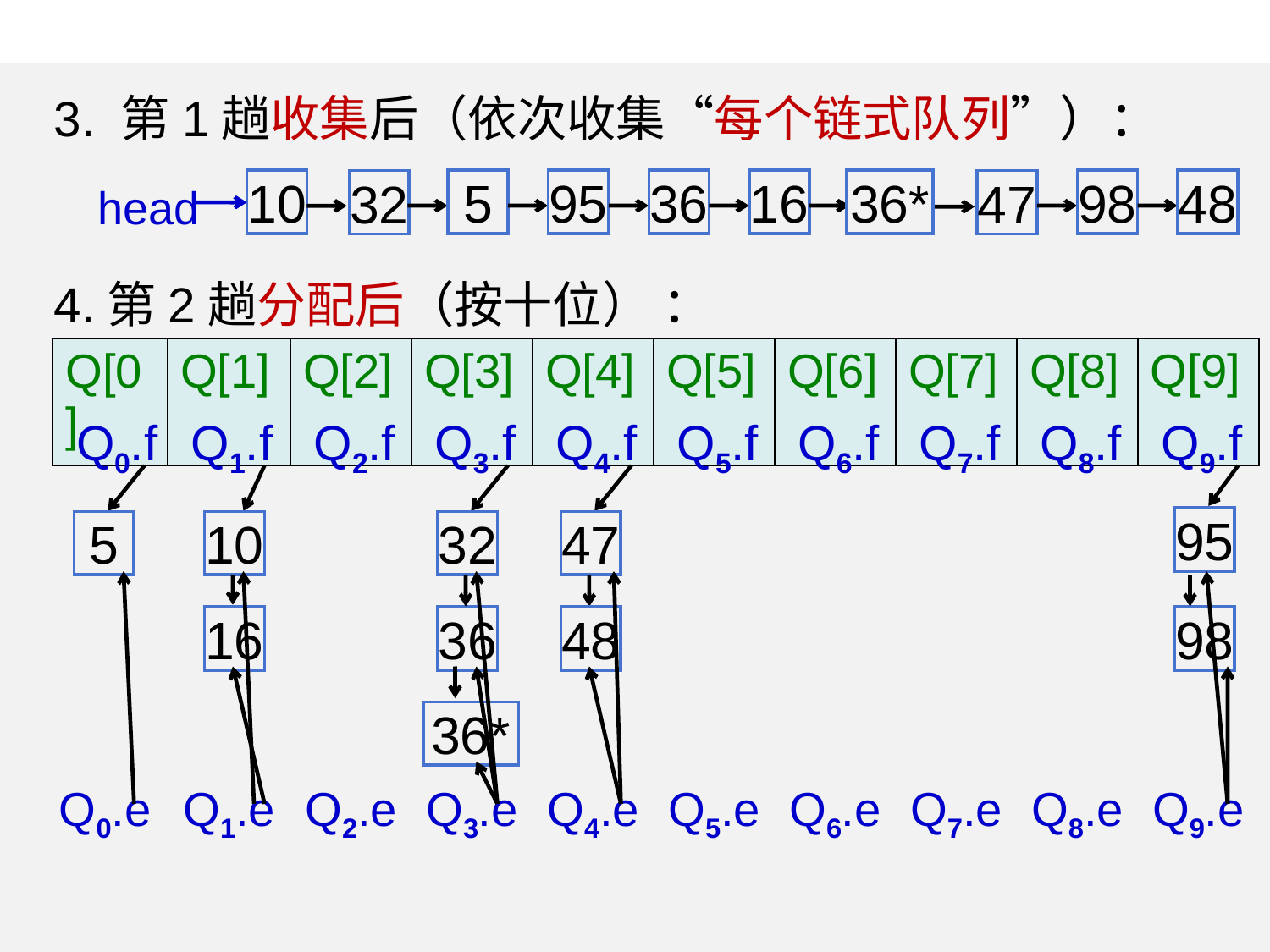

3. 第1趟收集后（依次收集“每个链式队列”）：

   4.第2趟分配后（按十位） ：

head
10
5
95
36
16
36*
98
48
32
47

| Q[0] | Q[1] | Q[2] | Q[3] | Q[4] | Q[5] | Q[6] | Q[7] | Q[8] | Q[9] |
| --- | --- | --- | --- | --- | --- | --- | --- | --- | --- |
| Q0.f | Q1.f | Q2.f | Q3.f | Q4.f | Q5.f | Q6.f | Q7.f | Q8.f | Q9.f |
| --- | --- | --- | --- | --- | --- | --- | --- | --- | --- |

95
5
10
32
47

16
36
48
98

36*

| Q0.e | Q1.e | Q2.e | Q3.e | Q4.e | Q5.e | Q6.e | Q7.e | Q8.e | Q9.e |
| --- | --- | --- | --- | --- | --- | --- | --- | --- | --- |